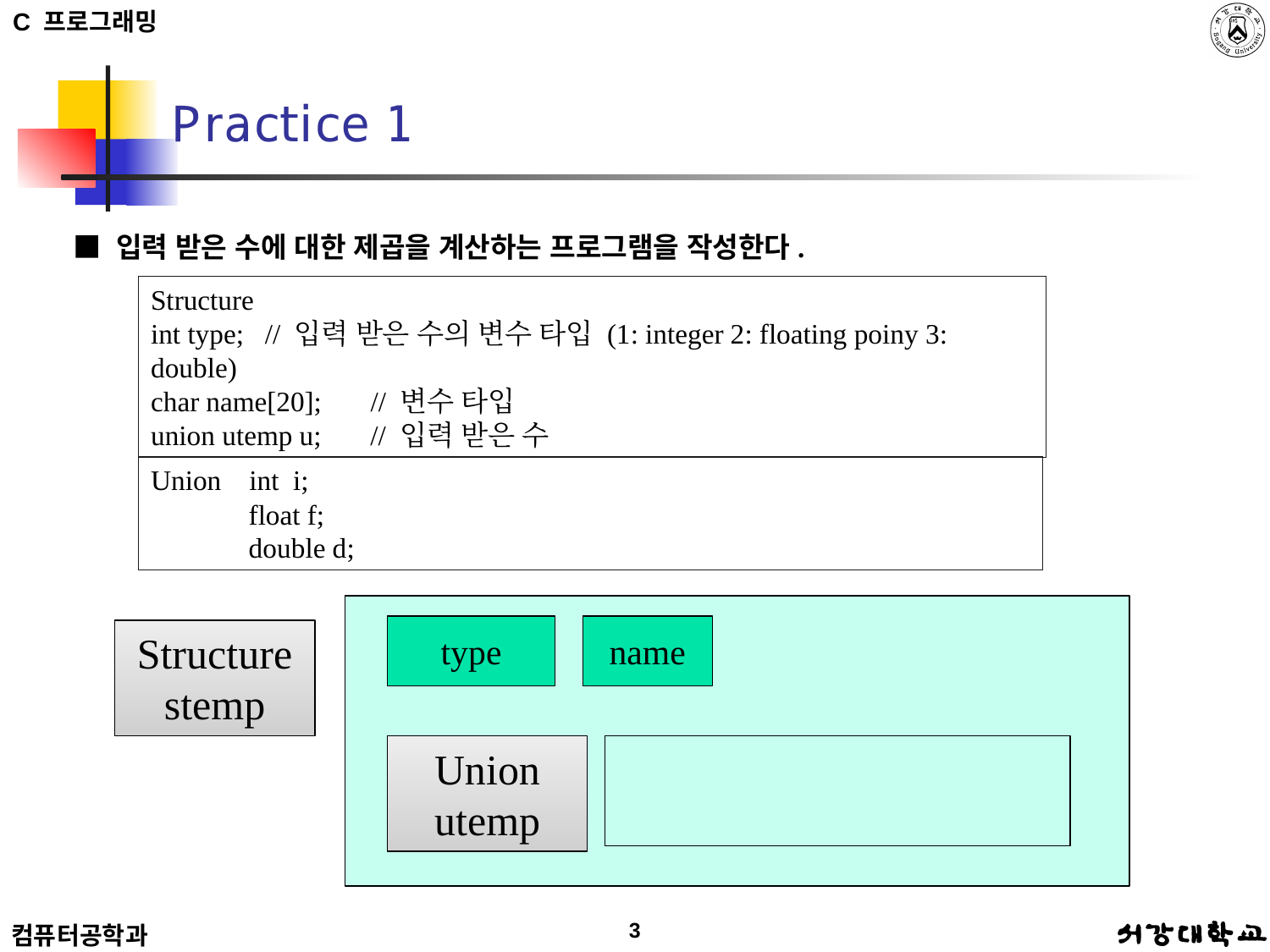

# Practice 1
■ 입력 받은 수에 대한 제곱을 계산하는 프로그램을 작성한다.

Structure
int type;   // 입력 받은 수의 변수 타입 (1: integer 2: floating poiny 3: double)
char name[20];       // 변수 타입
union utemp u;       // 입력 받은 수
Union    int  i;
              float f;
              double d;

name
type
Union
utemp

Structure
stemp
|  |  |  |  |  |  |  |  |
| --- | --- | --- | --- | --- | --- | --- | --- |
3